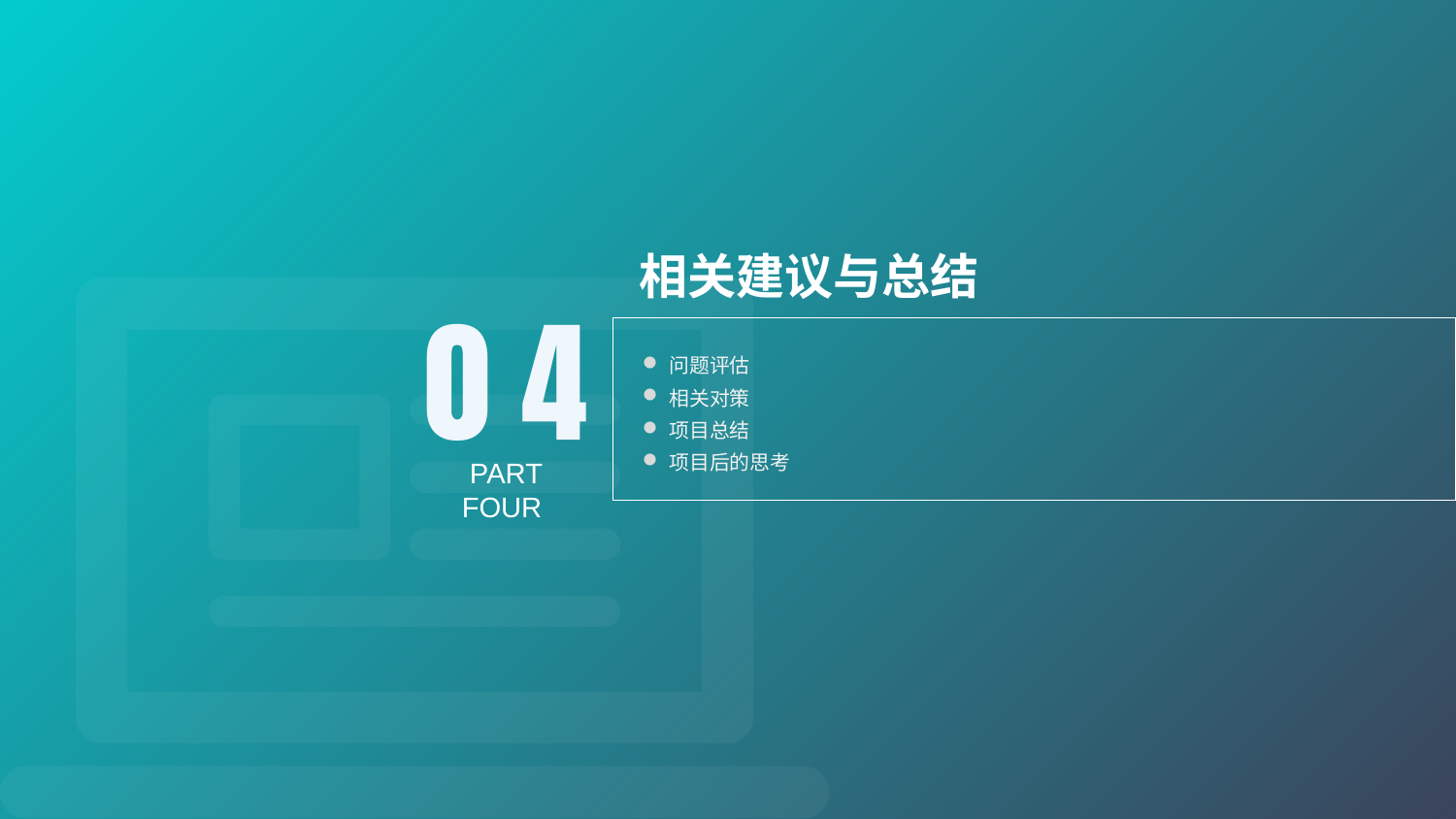

相关建议与总结

0 4

问题评估
相关对策
项目总结
项目后的思考
PART FOUR